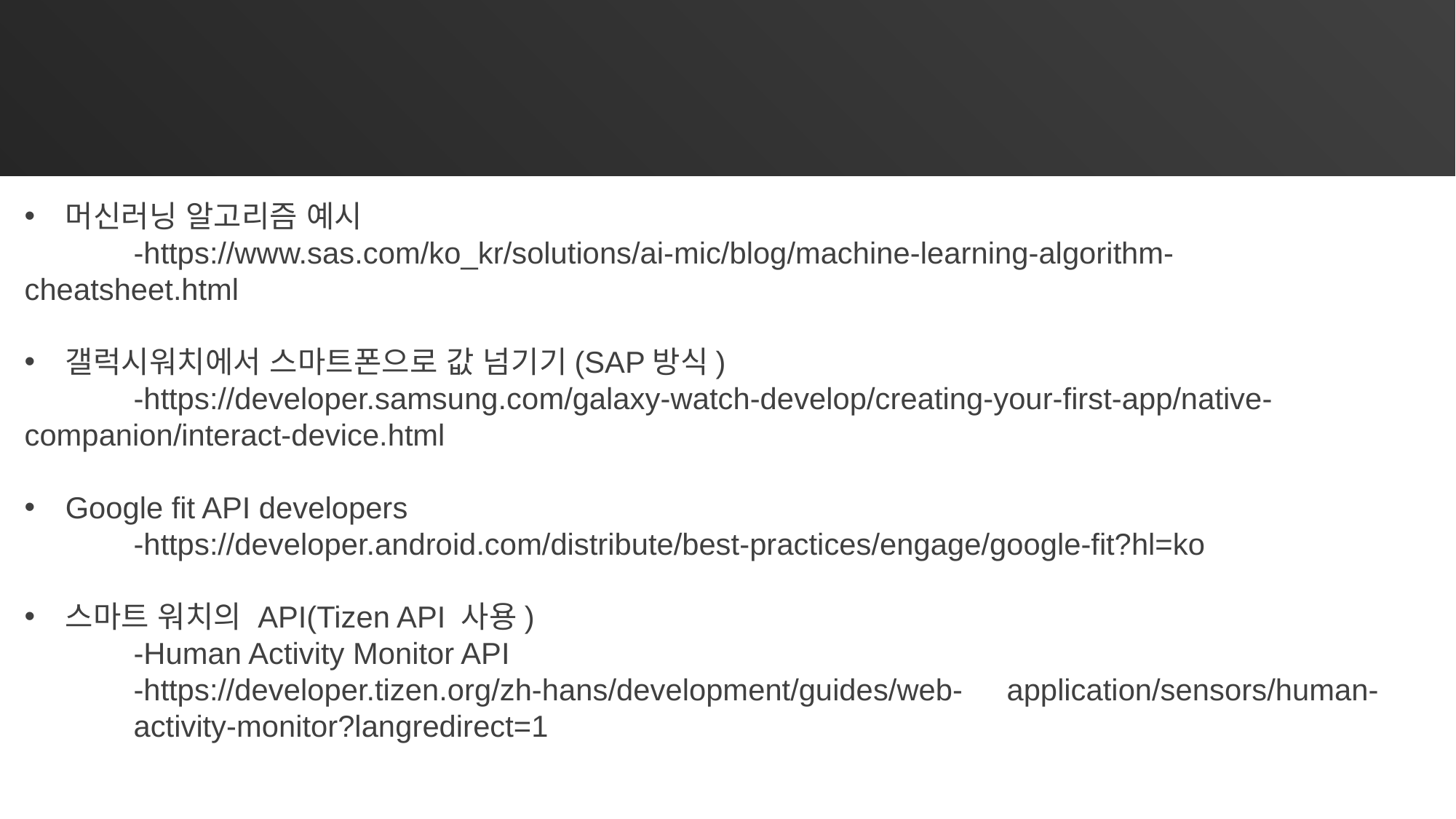

08 필요기술 및 참고문헌
머신러닝 알고리즘 예시
	-https://www.sas.com/ko_kr/solutions/ai-mic/blog/machine-learning-algorithm-	cheatsheet.html

갤럭시워치에서 스마트폰으로 값 넘기기(SAP방식)
	-https://developer.samsung.com/galaxy-watch-develop/creating-your-first-app/native-	companion/interact-device.html

Google fit API developers
	-https://developer.android.com/distribute/best-practices/engage/google-fit?hl=ko

스마트 워치의 API(Tizen API 사용)
	-Human Activity Monitor API
	-https://developer.tizen.org/zh-hans/development/guides/web-	application/sensors/human-	activity-monitor?langredirect=1